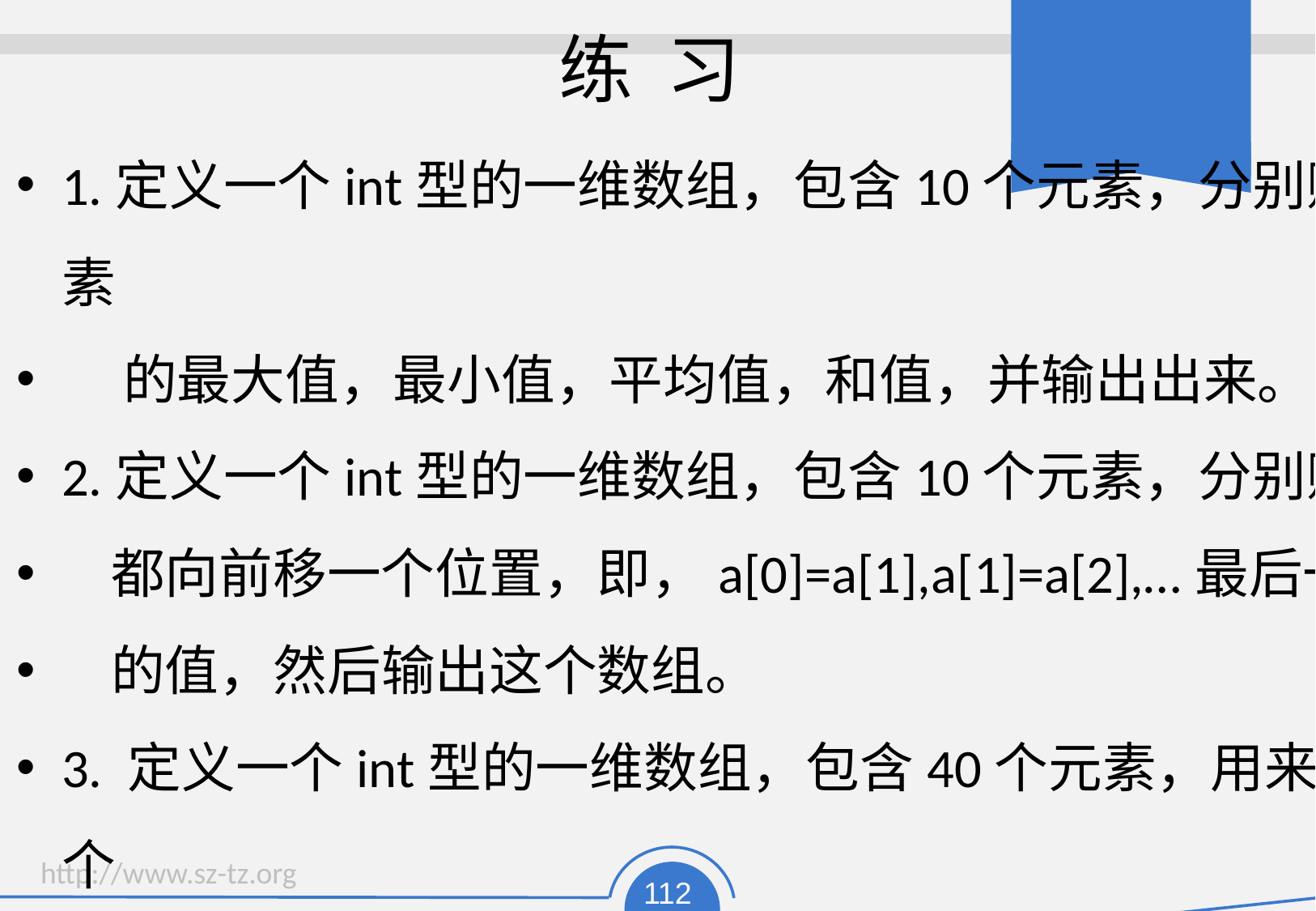

# 练  习
1.定义一个int型的一维数组，包含10个元素，分别赋一些随机整数，然后求出所有元素
    的最大值，最小值，平均值，和值，并输出出来。
2.定义一个int型的一维数组，包含10个元素，分别赋值为1~10， 然后将数组中的元素
   都向前移一个位置，即，a[0]=a[1],a[1]=a[2],…最后一个元素的值是原来第一个元素
   的值，然后输出这个数组。
3. 定义一个int型的一维数组，包含40个元素，用来存储每个学员的成绩，循环产生40个
    0~100之间的随机整数，将它们存储到一维数组中，然后统计成绩低于平均分的学员的
    人数，并输出出来。
4. （选做）承上题，将这40个成绩按照从高到低的顺序输出出来。
5,（选做）编写程序，将一个数组中的元素倒排过来。例如原数组为1，2，3，4，5；
    则倒排后数组中的值为5，4，3，2，1。